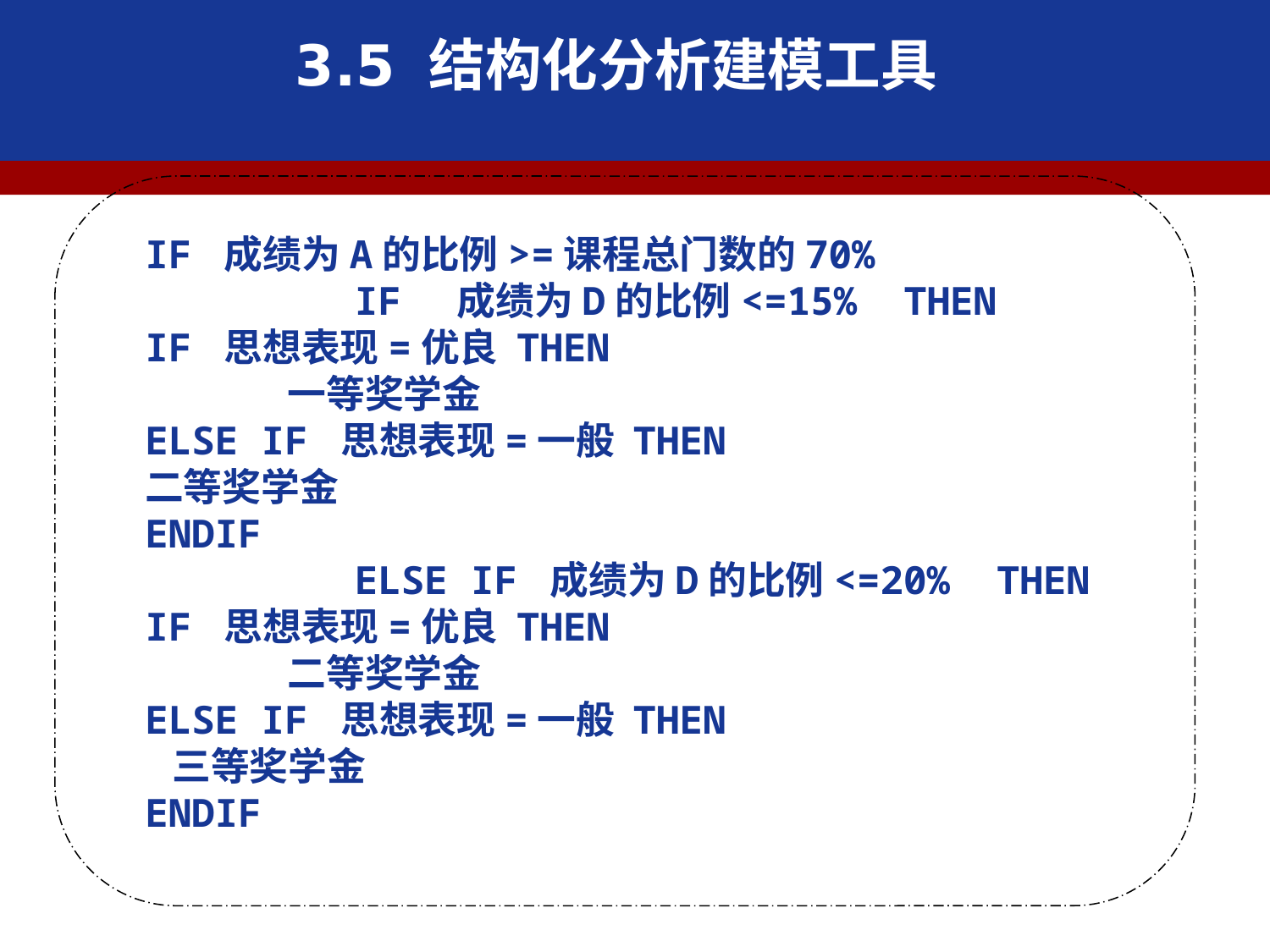

3.5 结构化分析建模工具

IF 成绩为A的比例>=课程总门数的70%
         IF  成绩为D的比例<=15%  THEN
IF 思想表现=优良 THEN
               一等奖学金
ELSE IF 思想表现=一般 THEN
二等奖学金
ENDIF
         ELSE IF 成绩为D的比例<=20%  THEN
IF 思想表现=优良 THEN
               二等奖学金
ELSE IF 思想表现=一般 THEN
  三等奖学金
ENDIF